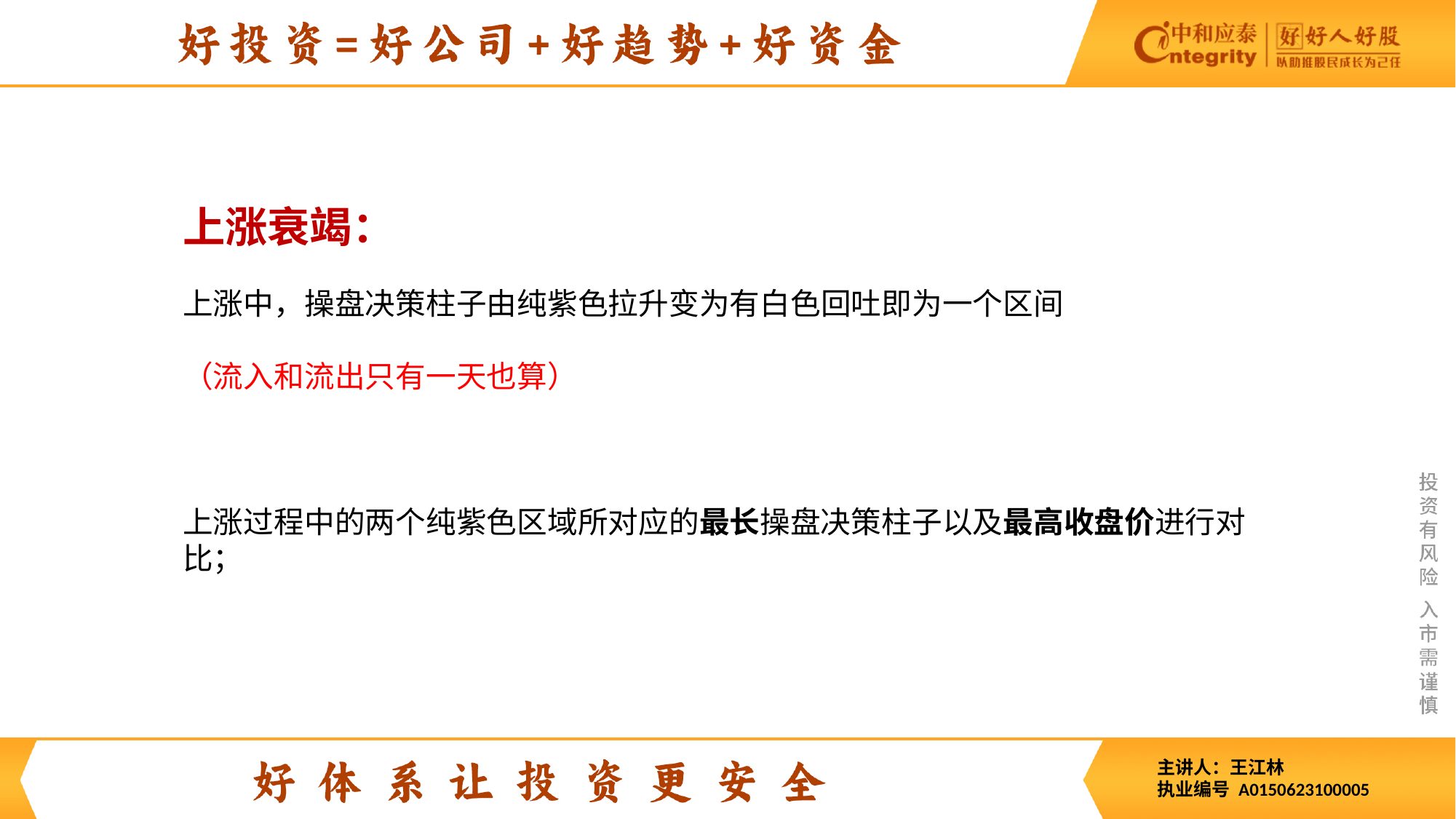

上涨衰竭：

上涨中，操盘决策柱子由纯紫色拉升变为有白色回吐即为一个区间

（流入和流出只有一天也算）

上涨过程中的两个纯紫色区域所对应的最长操盘决策柱子以及最高收盘价进行对比；

主讲人：王江林
执业编号 A0150623100005